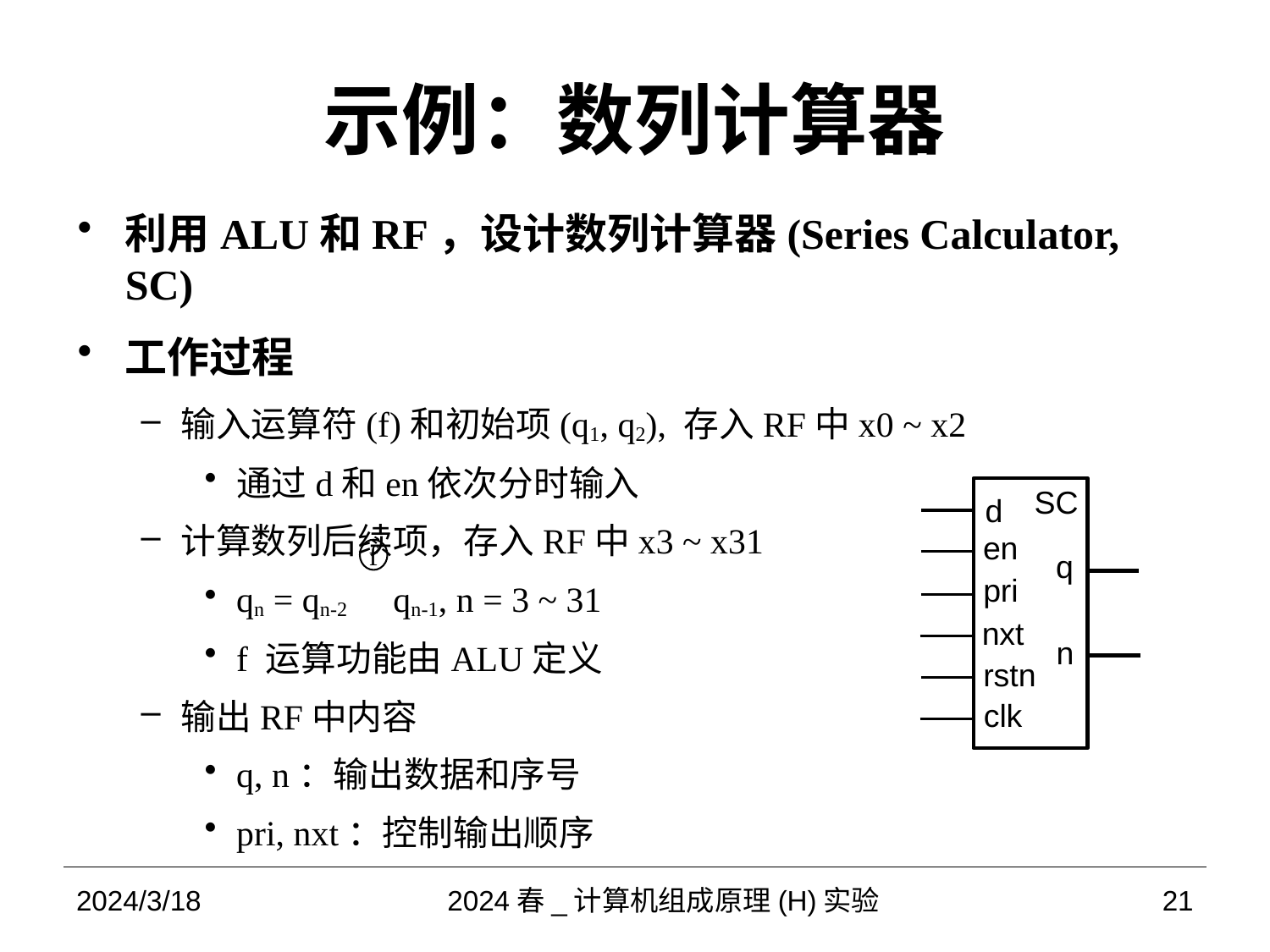

# 示例：数列计算器
利用ALU和RF，设计数列计算器(Series Calculator, SC)
工作过程
输入运算符(f)和初始项(q1, q2), 存入RF中x0 ~ x2
通过d和en依次分时输入
计算数列后续项，存入RF中x3 ~ x31
qn = qn-2      qn-1, n = 3 ~ 31
f 运算功能由ALU定义
输出RF中内容
q, n：输出数据和序号
pri, nxt：控制输出顺序

SC
d
en
q
pri
nxt
n
rstn
clk
f
2024/3/18
2024春_计算机组成原理(H)实验
21